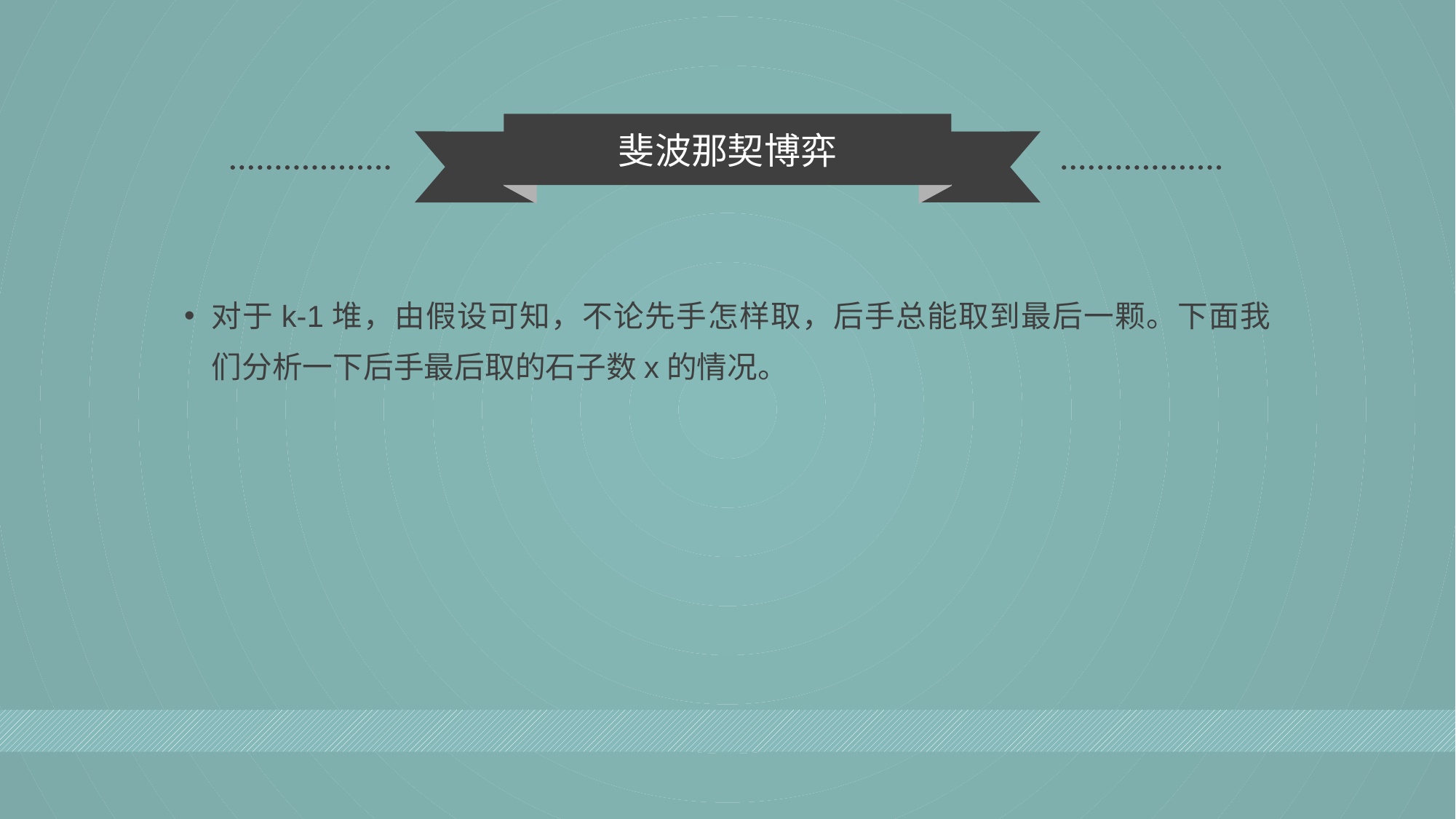

斐波那契博弈

对于k-1堆，由假设可知，不论先手怎样取，后手总能取到最后一颗。下面我们分析一下后手最后取的石子数x的情况。